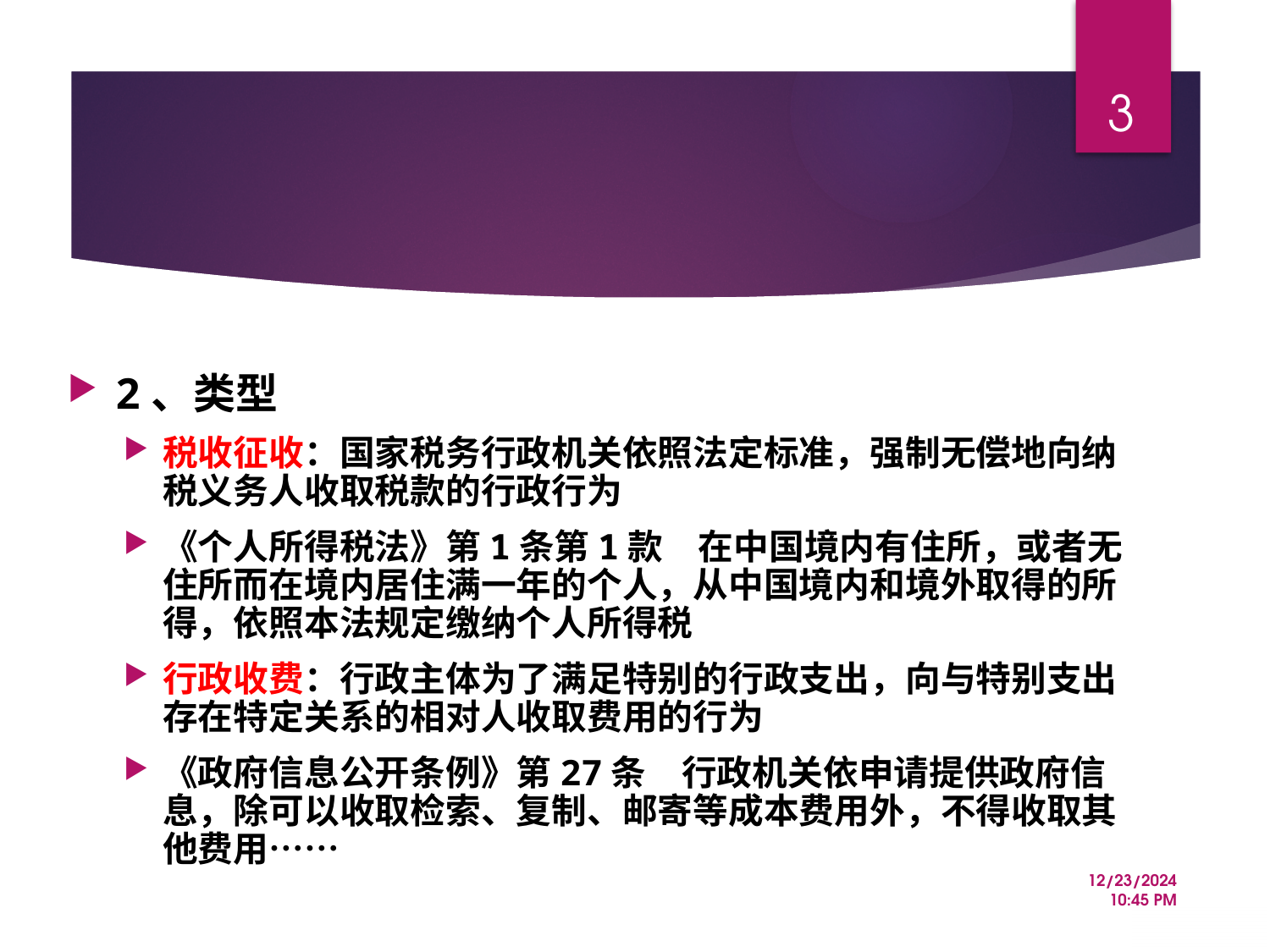

3
#
2、类型
税收征收：国家税务行政机关依照法定标准，强制无偿地向纳税义务人收取税款的行政行为
《个人所得税法》第1条第1款　在中国境内有住所，或者无住所而在境内居住满一年的个人，从中国境内和境外取得的所得，依照本法规定缴纳个人所得税
行政收费：行政主体为了满足特别的行政支出，向与特别支出存在特定关系的相对人收取费用的行为
《政府信息公开条例》第27条　行政机关依申请提供政府信息，除可以收取检索、复制、邮寄等成本费用外，不得收取其他费用……

12/23/2024 10:45 PM